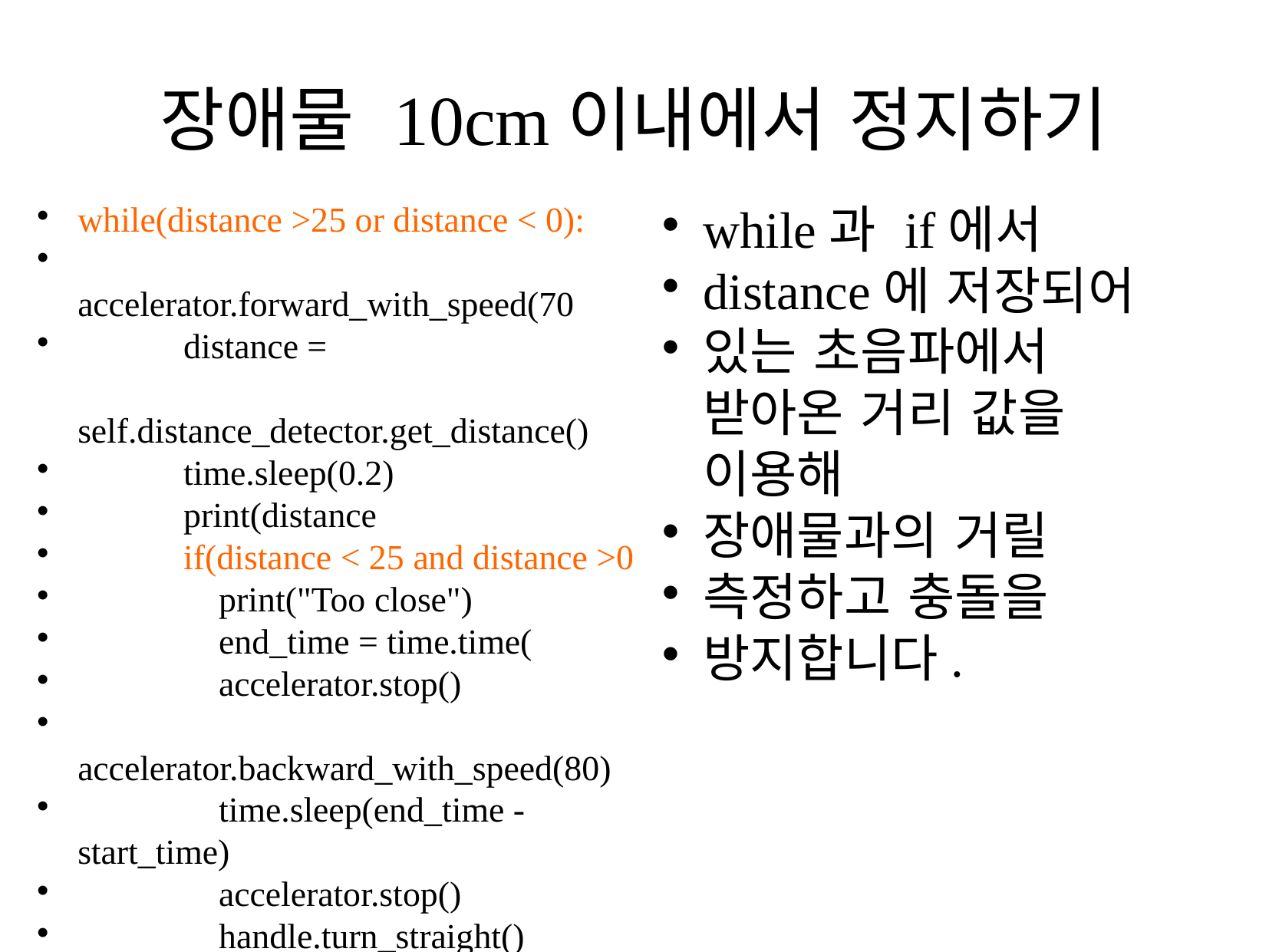

장애물 10cm이내에서 정지하기
while(distance >25 or distance < 0):
            accelerator.forward_with_speed(70
            distance = 			self.distance_detector.get_distance()
            time.sleep(0.2)
            print(distance
            if(distance < 25 and distance >0
                print("Too close")
                end_time = time.time(
                accelerator.stop()
                accelerator.backward_with_speed(80)
                time.sleep(end_time - start_time)
                accelerator.stop()
                handle.turn_straight()
while과 if에서
distance에 저장되어
있는 초음파에서 받아온 거리 값을 이용해
장애물과의 거릴
측정하고 충돌을
방지합니다.